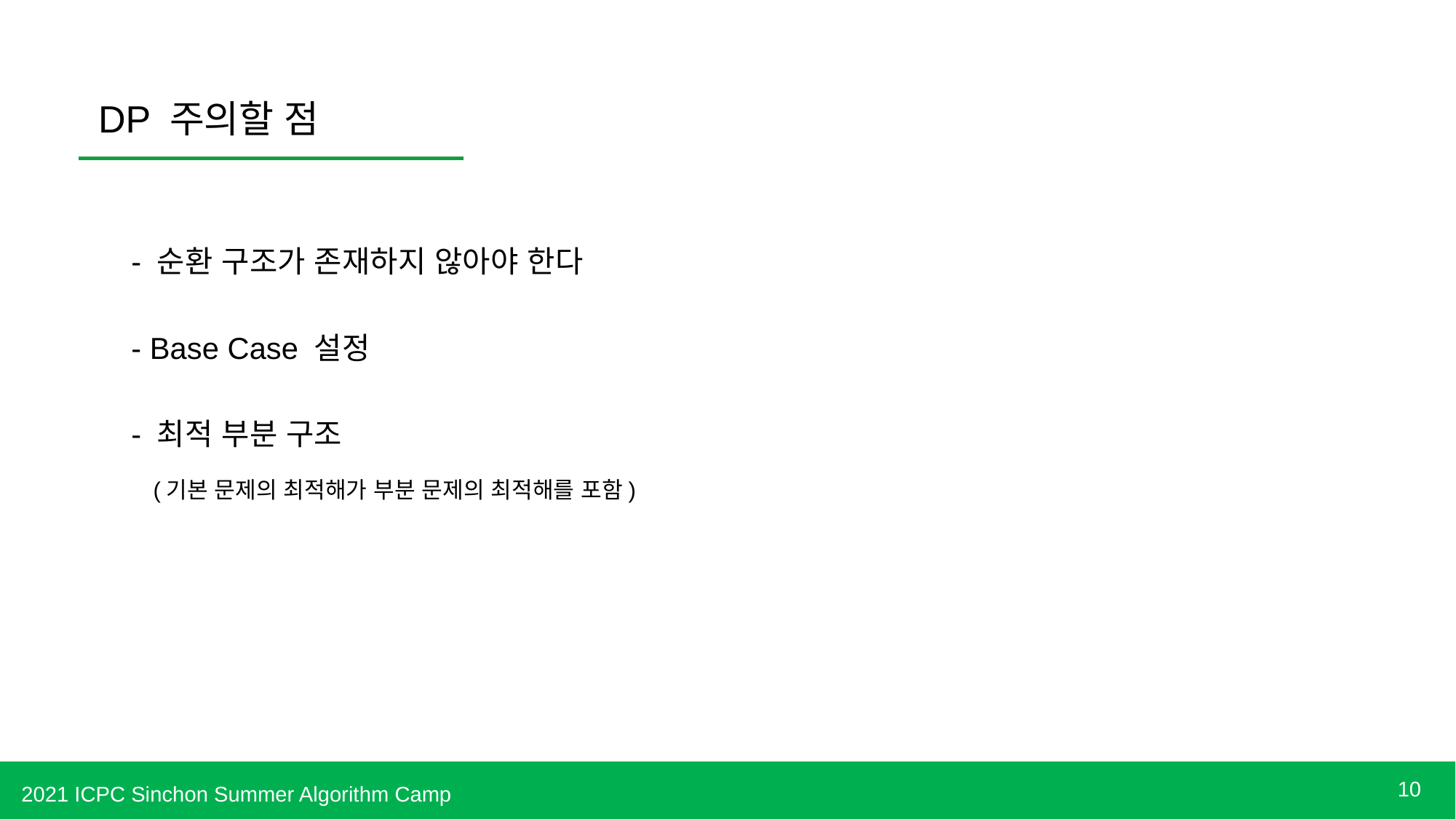

DP 주의할 점
- 순환 구조가 존재하지 않아야 한다
- Base Case 설정
- 최적 부분 구조
(기본 문제의 최적해가 부분 문제의 최적해를 포함)

10
2021 ICPC Sinchon Summer Algorithm Camp